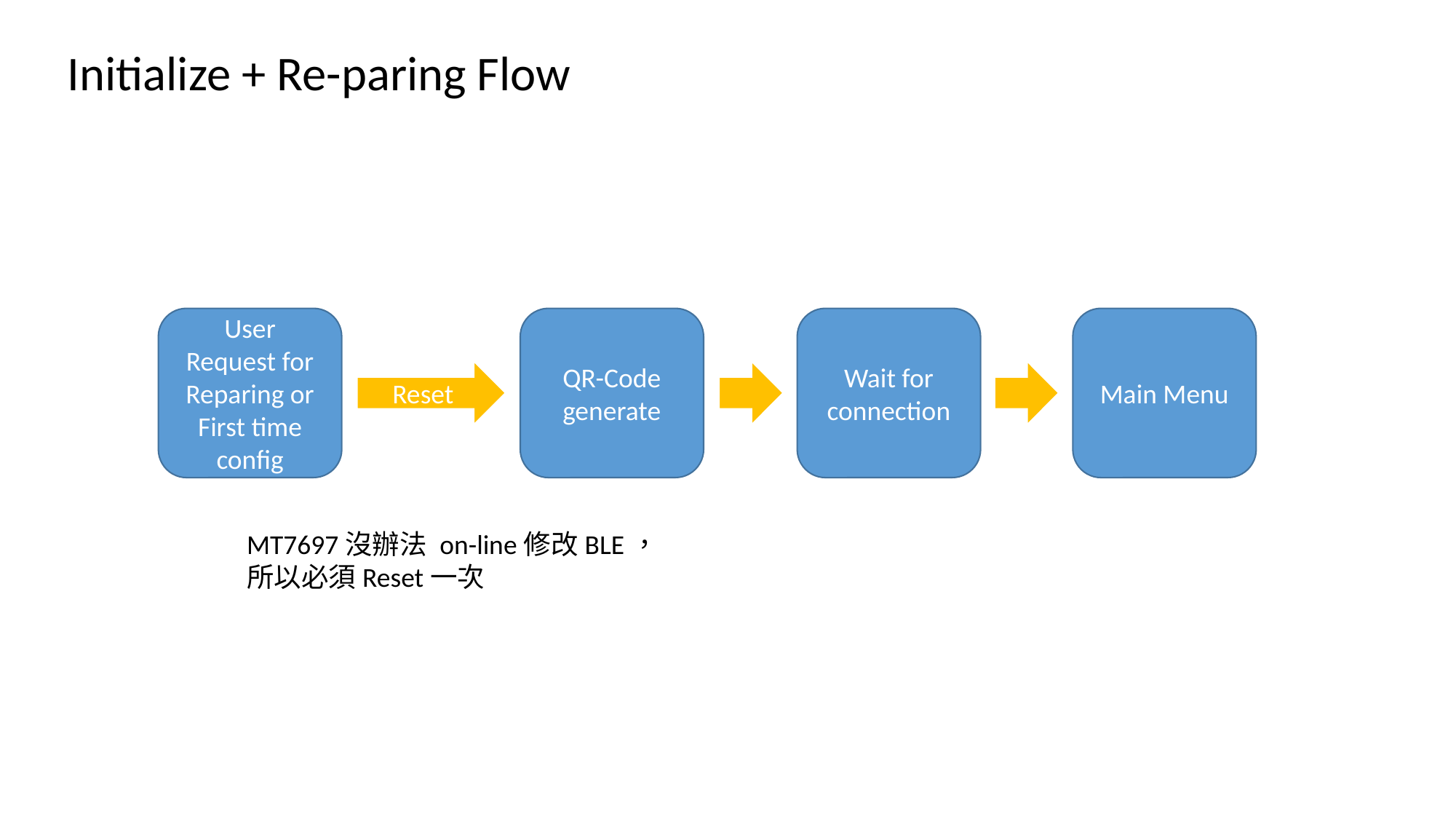

Initialize + Re-paring Flow
User Request for Reparing or
First time config
QR-Code
generate
Wait for connection
Main Menu
Reset

MT7697沒辦法 on-line修改BLE，
所以必須Reset一次